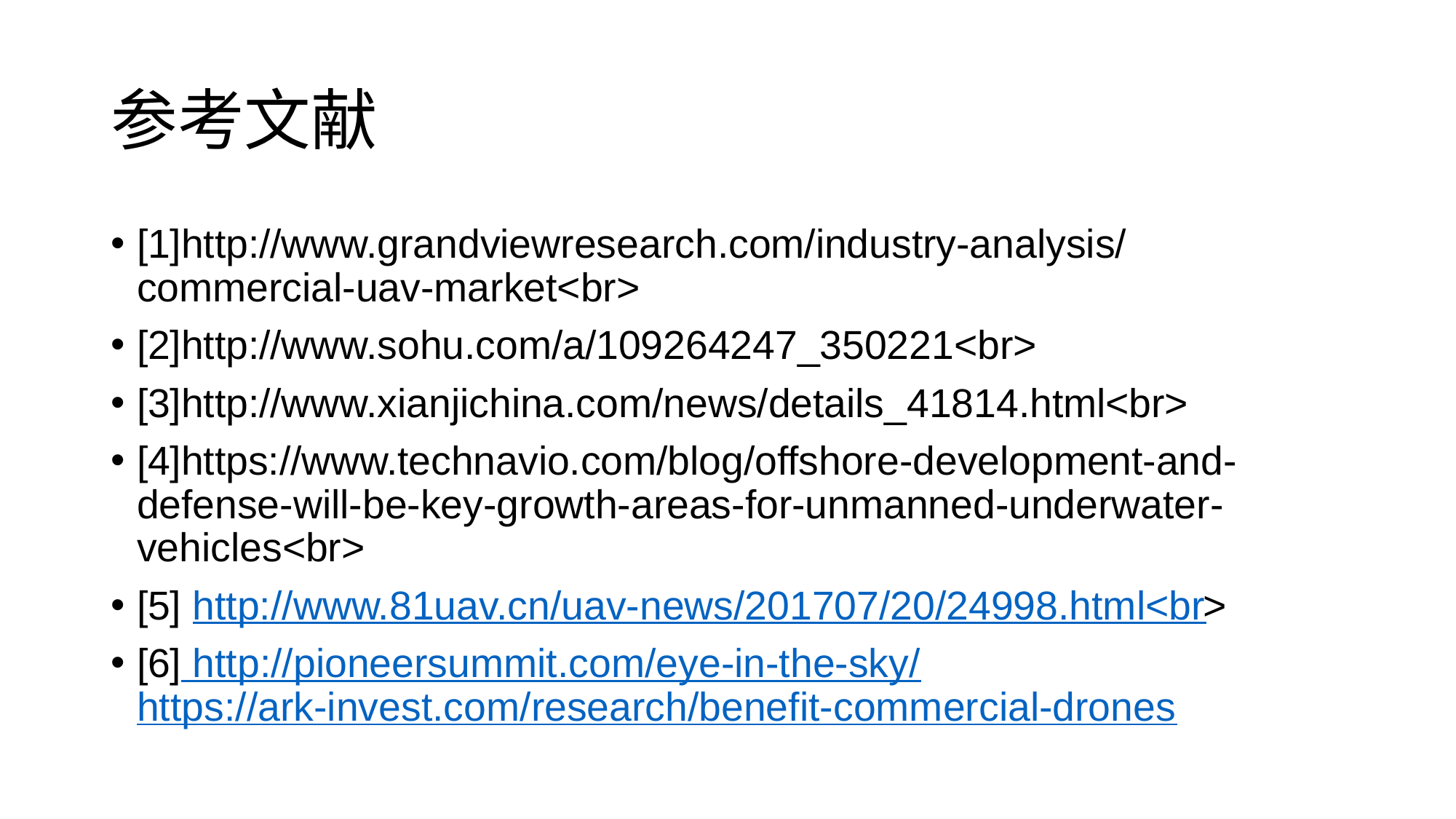

# 参考文献
[1]http://www.grandviewresearch.com/industry-analysis/commercial-uav-market<br>
[2]http://www.sohu.com/a/109264247_350221<br>
[3]http://www.xianjichina.com/news/details_41814.html<br>
[4]https://www.technavio.com/blog/offshore-development-and-defense-will-be-key-growth-areas-for-unmanned-underwater-vehicles<br>
[5] http://www.81uav.cn/uav-news/201707/20/24998.html<br>
[6] http://pioneersummit.com/eye-in-the-sky/ https://ark-invest.com/research/benefit-commercial-drones